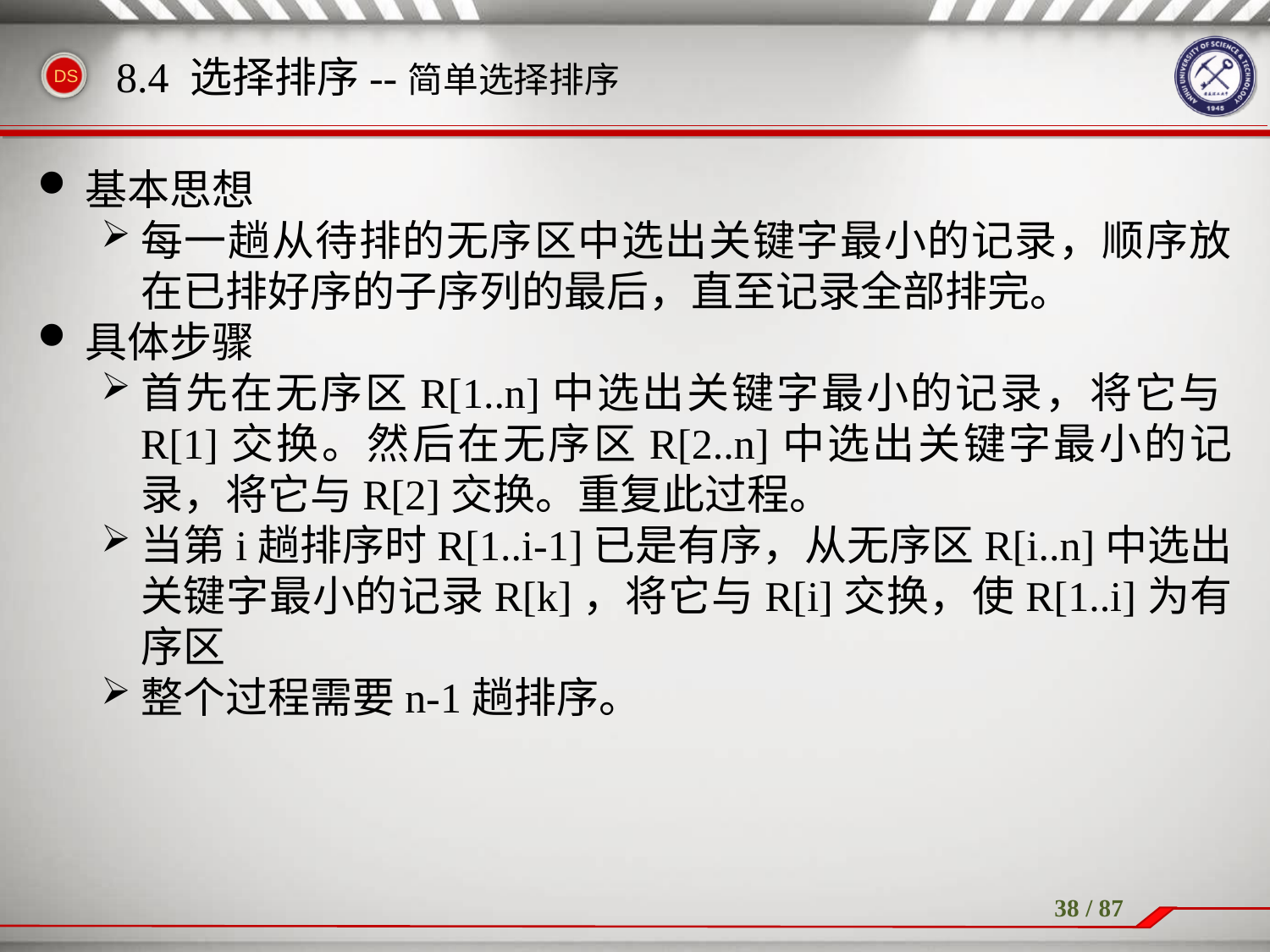

基本思想
每一趟从待排的无序区中选出关键字最小的记录，顺序放在已排好序的子序列的最后，直至记录全部排完。
具体步骤
首先在无序区R[1..n]中选出关键字最小的记录，将它与R[1]交换。然后在无序区R[2..n]中选出关键字最小的记录，将它与R[2]交换。重复此过程。
当第i趟排序时R[1..i-1]已是有序，从无序区R[i..n]中选出关键字最小的记录R[k]，将它与R[i]交换，使R[1..i]为有序区
整个过程需要n-1趟排序。
8.4 选择排序--简单选择排序